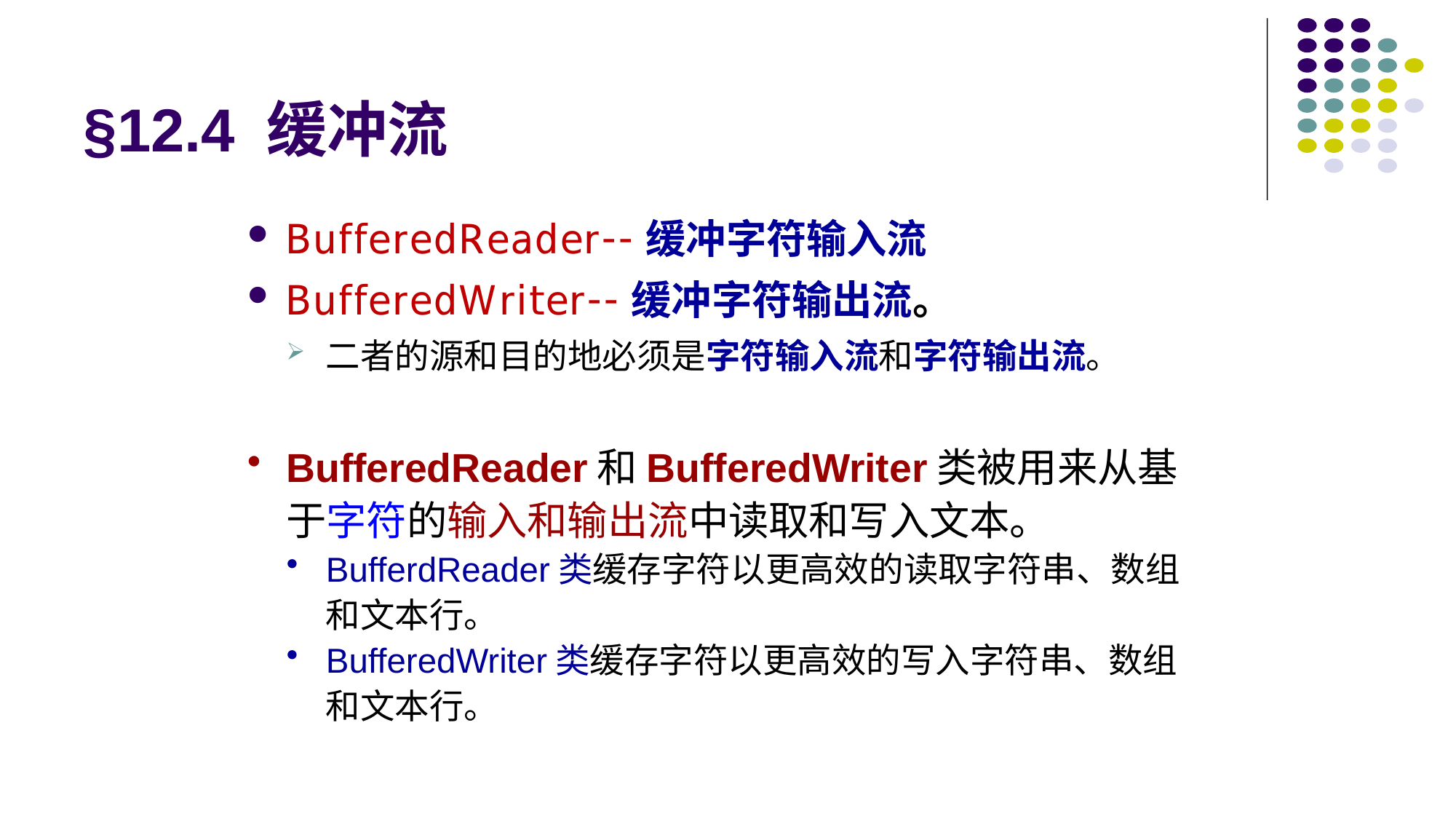

# §12.4 缓冲流
BufferedReader--缓冲字符输入流
BufferedWriter--缓冲字符输出流。
二者的源和目的地必须是字符输入流和字符输出流。

BufferedReader和BufferedWriter类被用来从基于字符的输入和输出流中读取和写入文本。
BufferdReader类缓存字符以更高效的读取字符串、数组和文本行。
BufferedWriter类缓存字符以更高效的写入字符串、数组和文本行。
71